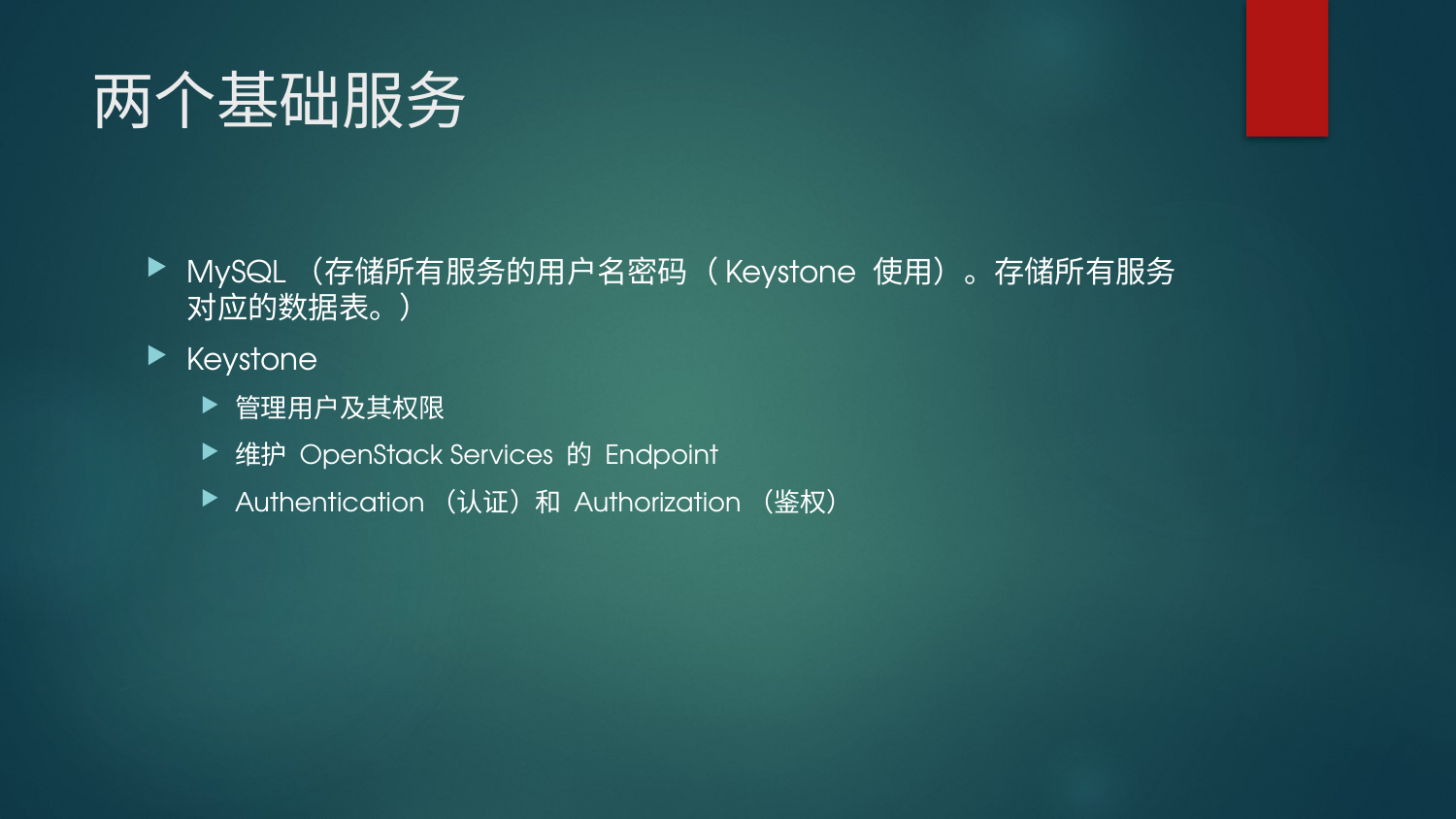

# 两个基础服务
MySQL（存储所有服务的用户名密码（Keystone 使用）。存储所有服务对应的数据表。）
Keystone
管理用户及其权限
维护 OpenStack Services 的 Endpoint
Authentication（认证）和 Authorization（鉴权）